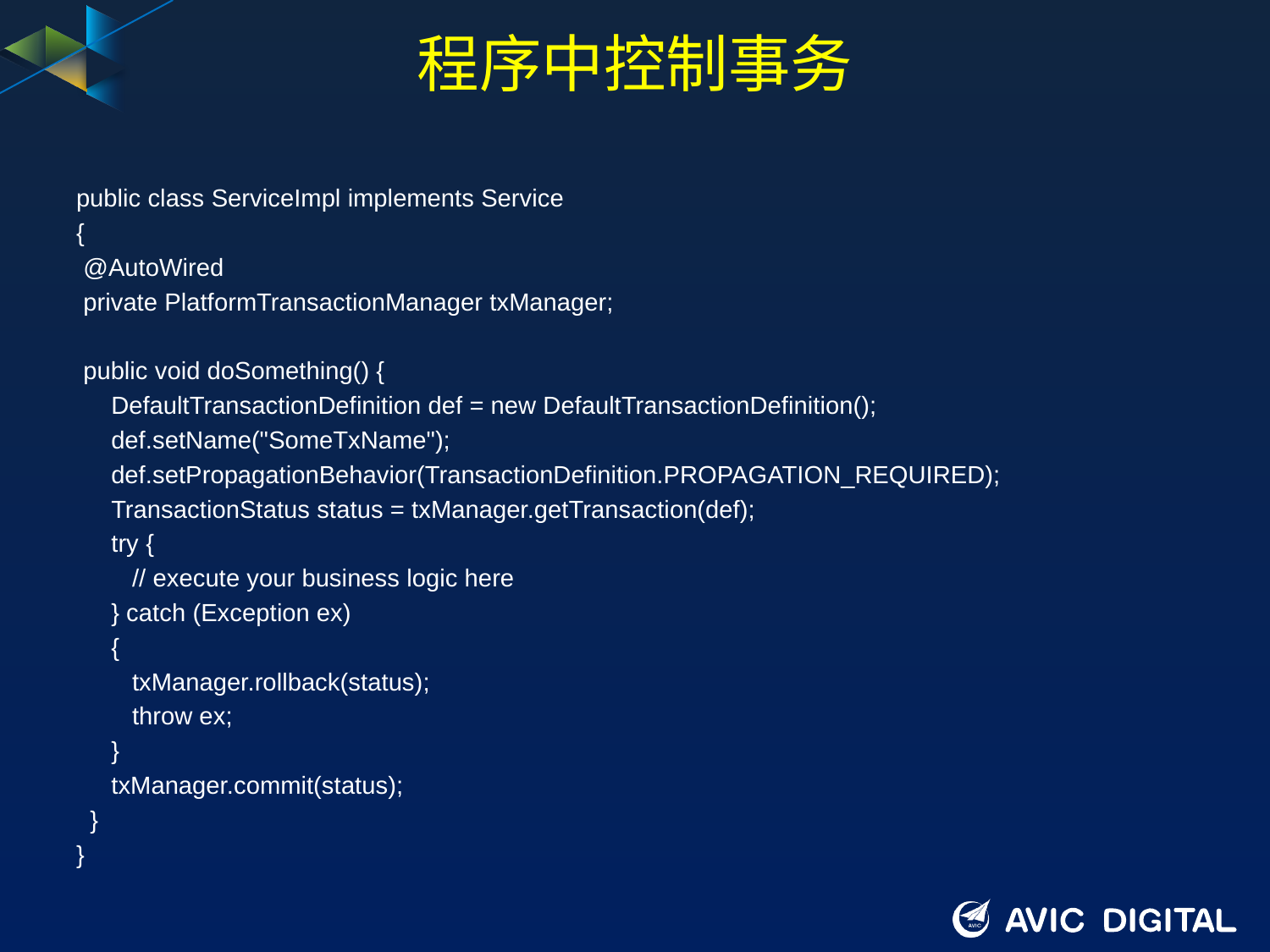

# 程序中控制事务
public class ServiceImpl implements Service
{
 @AutoWired
 private PlatformTransactionManager txManager;

 public void doSomething() {
     DefaultTransactionDefinition def = new DefaultTransactionDefinition();
     def.setName("SomeTxName");
     def.setPropagationBehavior(TransactionDefinition.PROPAGATION_REQUIRED);
     TransactionStatus status = txManager.getTransaction(def);
     try {
        // execute your business logic here
     } catch (Exception ex)
     {
        txManager.rollback(status);
        throw ex;
     }
     txManager.commit(status);
  }
}